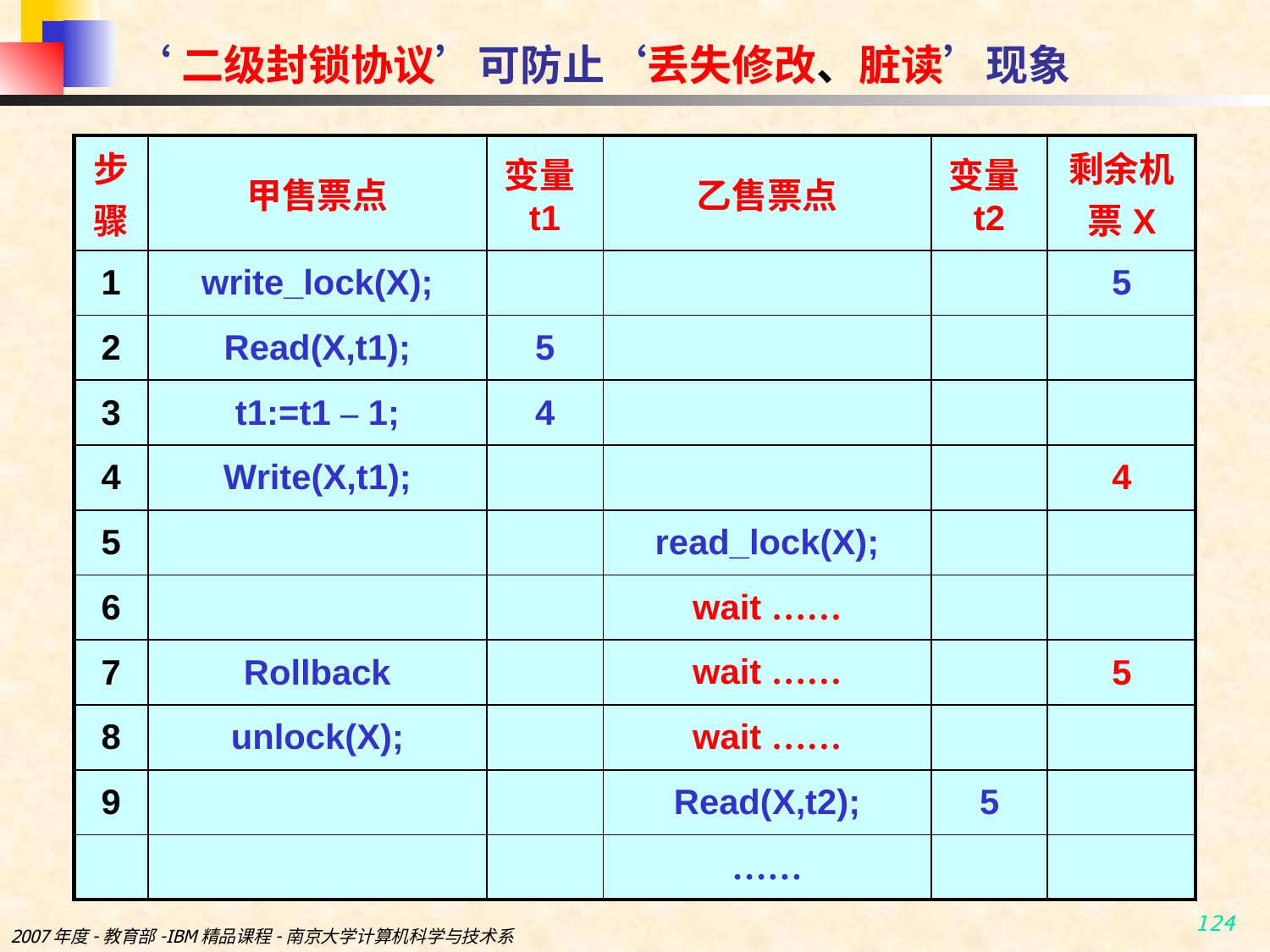

# ‘二级封锁协议’可防止‘丢失修改、脏读’现象
| 步骤 | 甲售票点 | 变量t1 | 乙售票点 | 变量t2 | 剩余机票X |
| --- | --- | --- | --- | --- | --- |
| 1 | write\_lock(X); |  |  |  | 5 |
| 2 | Read(X,t1); | 5 |  |  |  |
| 3 | t1:=t1 – 1; | 4 |  |  |  |
| 4 | Write(X,t1); |  |  |  | 4 |
| 5 |  |  | read\_lock(X); |  |  |
| 6 |  |  | wait …… |  |  |
| 7 | Rollback |  | wait …… |  | 5 |
| 8 | unlock(X); |  | wait …… |  |  |
| 9 |  |  | Read(X,t2); | 5 |  |
|  |  |  | …… |  |  |
124